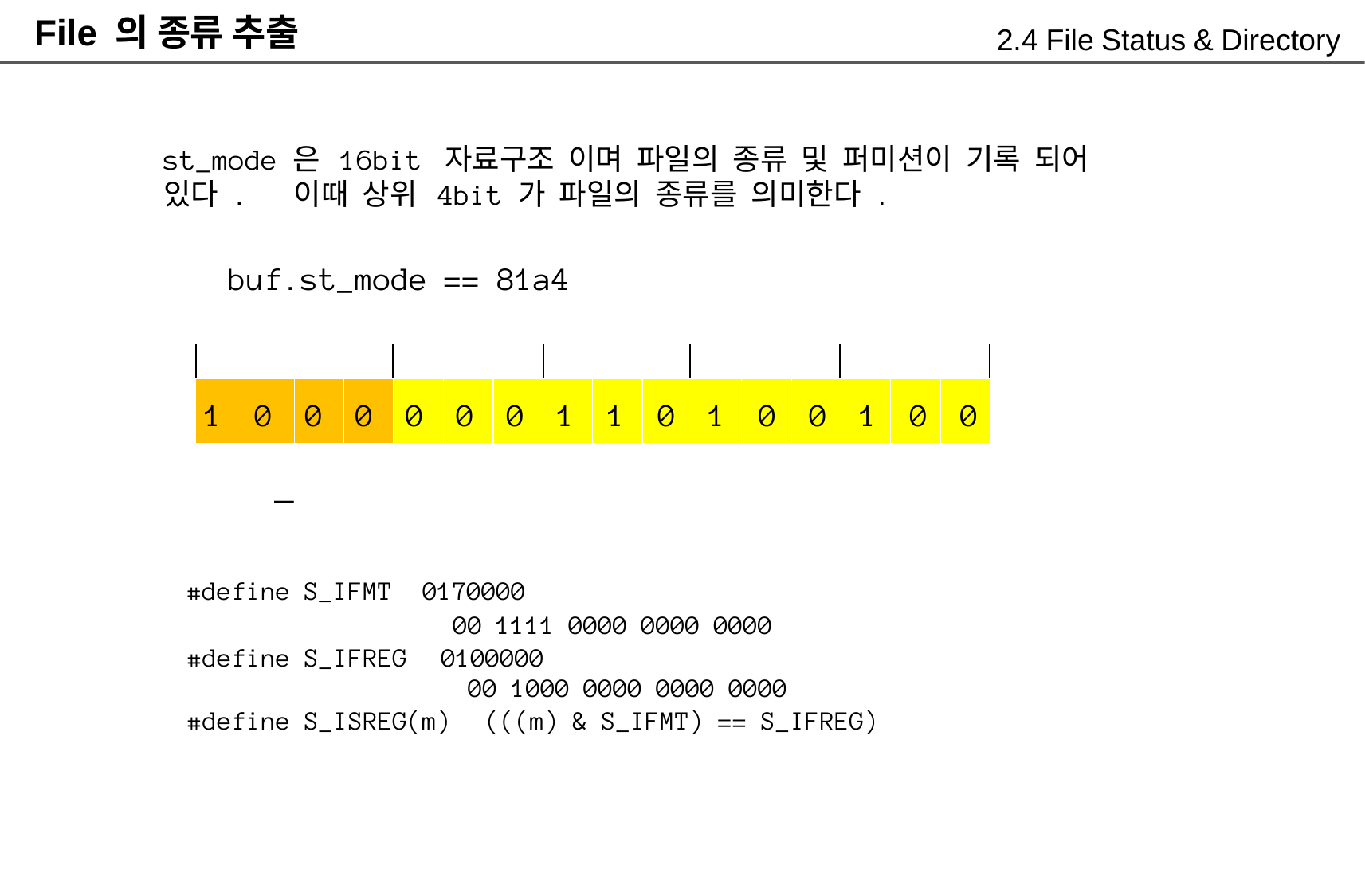

File 의 종류 추출
2.4 File Status & Directory

st_mode 은  16bit  자료구조  이며  파일의  종류  및  퍼미션이  기록  되어
있다 .     이때  상위  4bit 가  파일의  종류를  의미한다 .

	buf.st_mode  ==  81a4

1    0    0    0    0    0    0    1    1    0    1    0    0    1    0    0

	-
#define  S_IFMT
0170000
	00  1111  0000  0000  0000
#define  S_IFREG     0100000
		00  1000  0000  0000  0000
#define  S_ISREG(m)     (((m)  &  S_IFMT)  ==  S_IFREG)